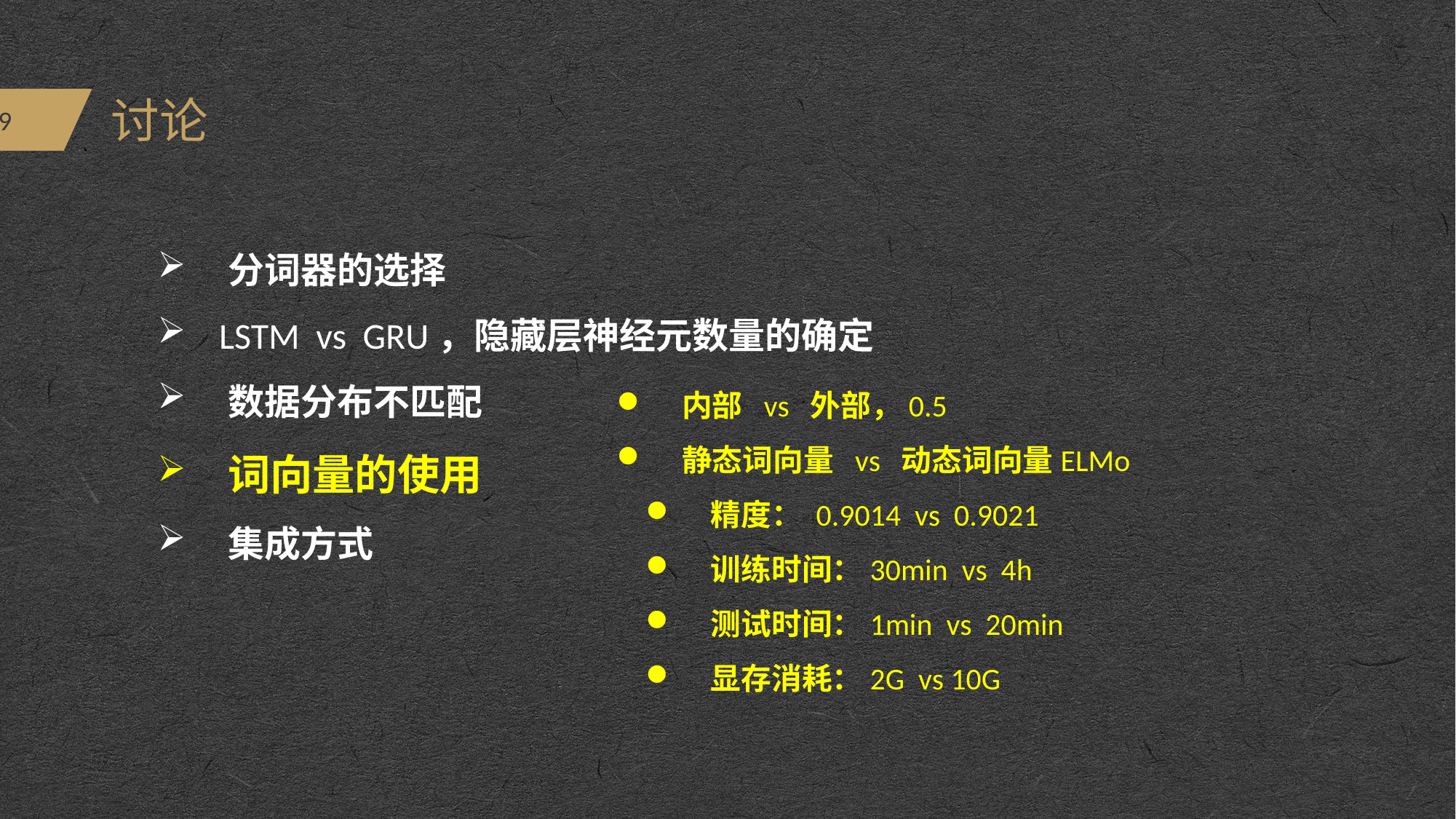

# 讨论
    分词器的选择
    LSTM  vs  GRU，隐藏层神经元数量的确定
    数据分布不匹配
    词向量的使用
    集成方式
    内部  vs  外部，0.5
    静态词向量  vs  动态词向量ELMo
    精度： 0.9014  vs  0.9021
    训练时间：30min  vs  4h
    测试时间：1min  vs  20min
    显存消耗：2G  vs 10G